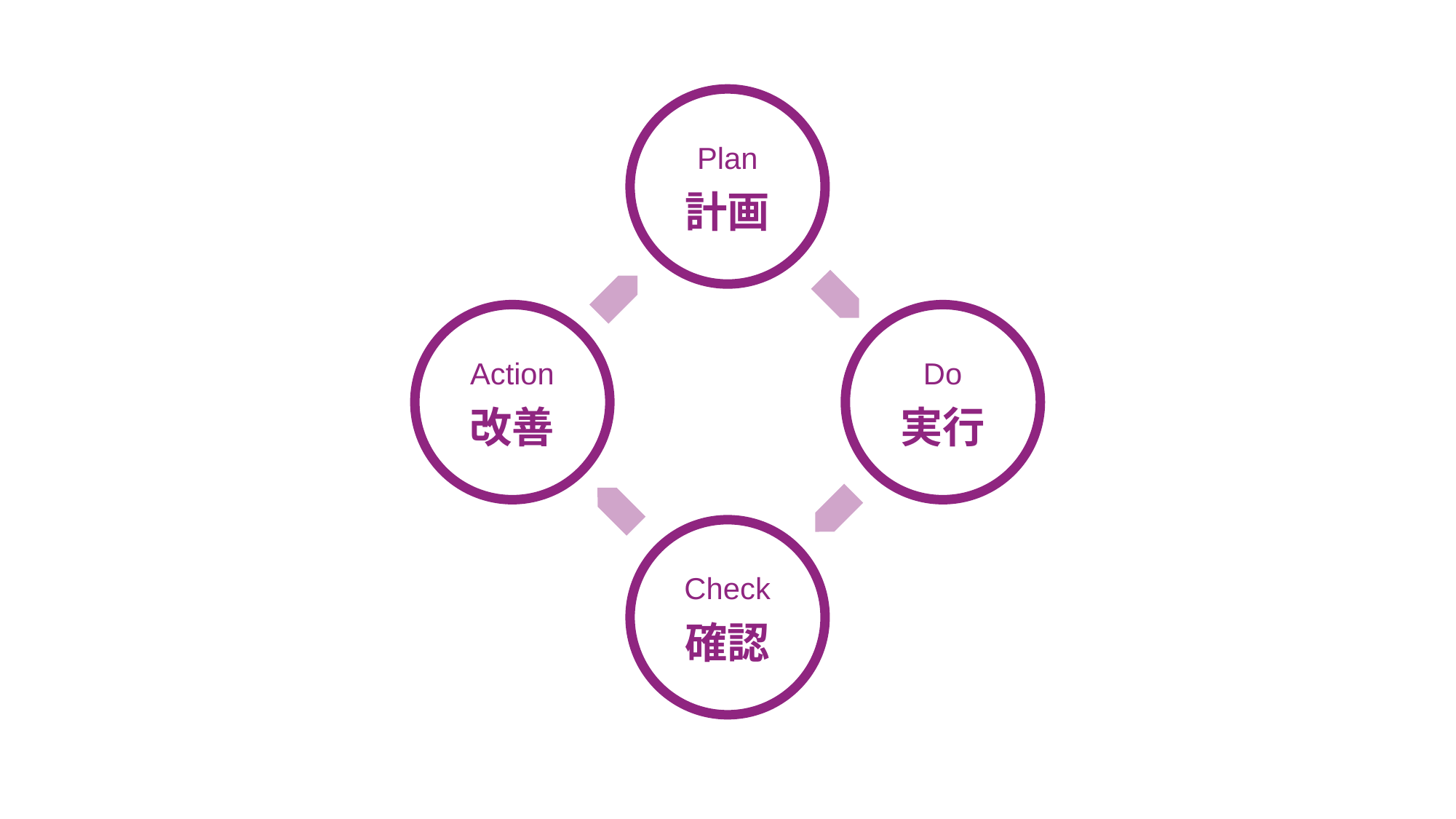

Plan
計画

Action
改善
Do
実行

Check
確認